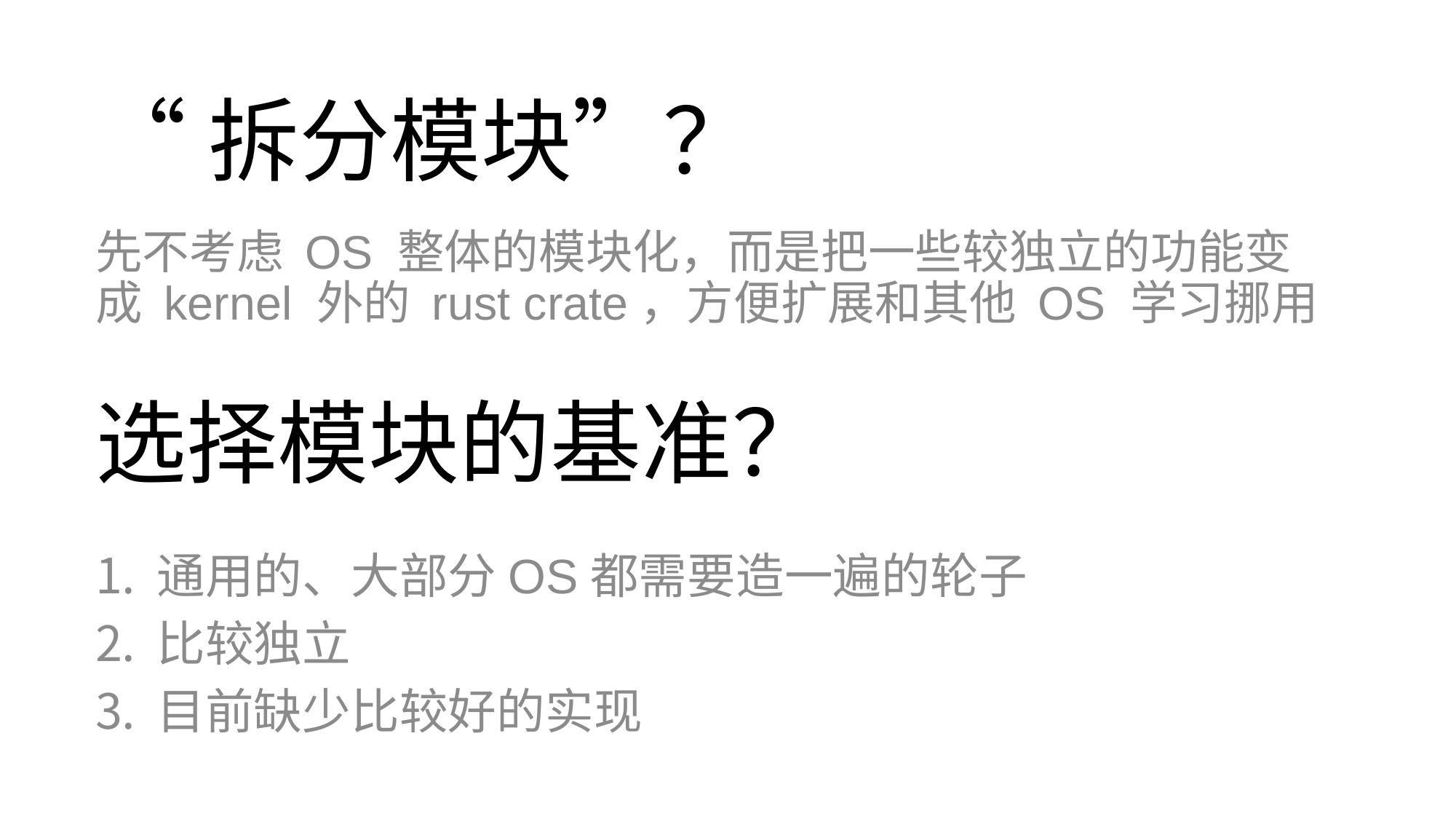

# “拆分模块”？
先不考虑 OS 整体的模块化，而是把一些较独立的功能变成 kernel 外的 rust crate，方便扩展和其他 OS 学习挪用
选择模块的基准？
通用的、大部分OS都需要造一遍的轮子
比较独立
目前缺少比较好的实现